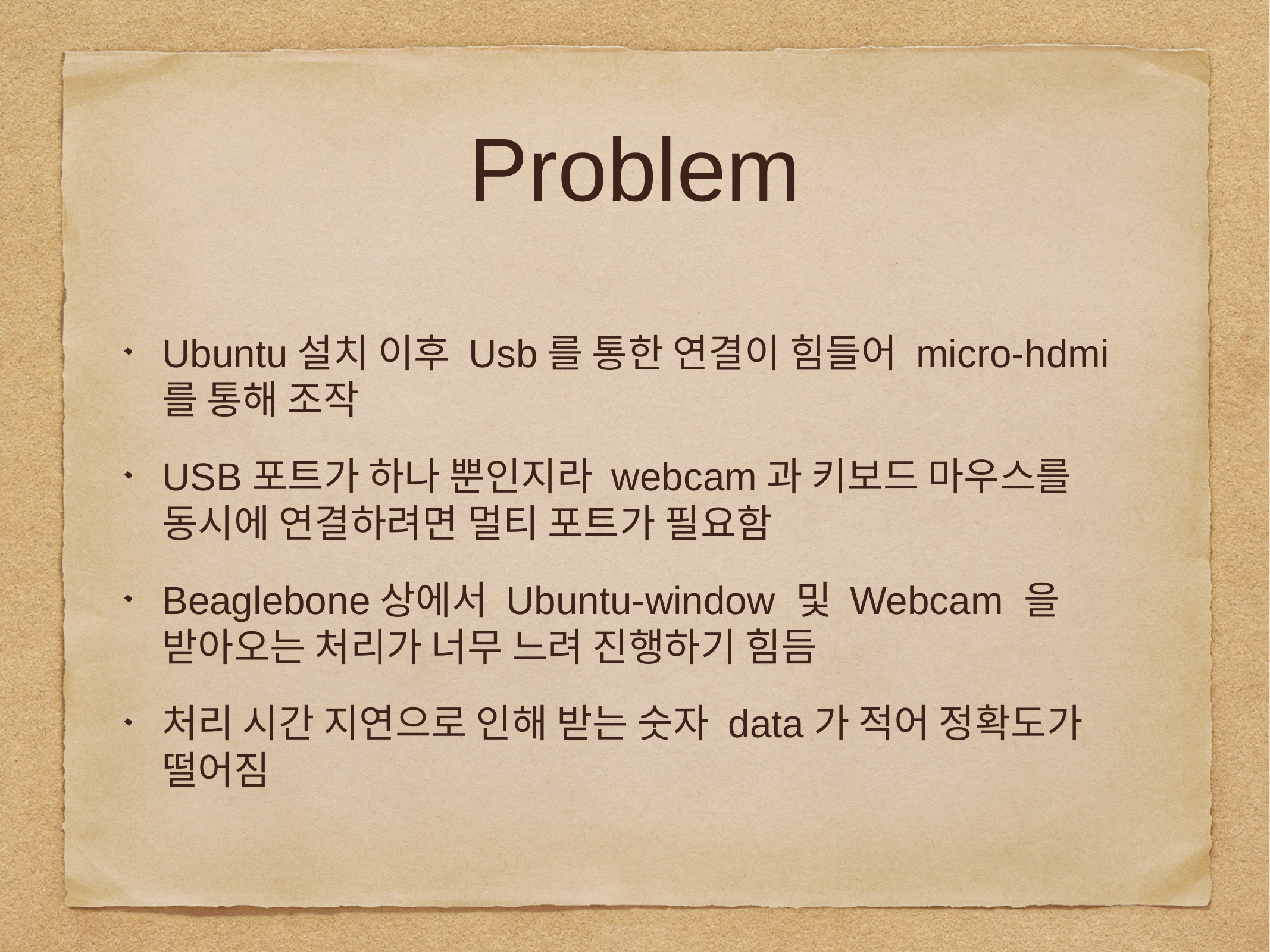

# Problem
Ubuntu설치 이후 Usb를 통한 연결이 힘들어 micro-hdmi를 통해 조작
USB포트가 하나 뿐인지라 webcam과 키보드 마우스를 동시에 연결하려면 멀티 포트가 필요함
Beaglebone상에서 Ubuntu-window 및 Webcam 을 받아오는 처리가 너무 느려 진행하기 힘듬
처리 시간 지연으로 인해 받는 숫자 data가 적어 정확도가 떨어짐